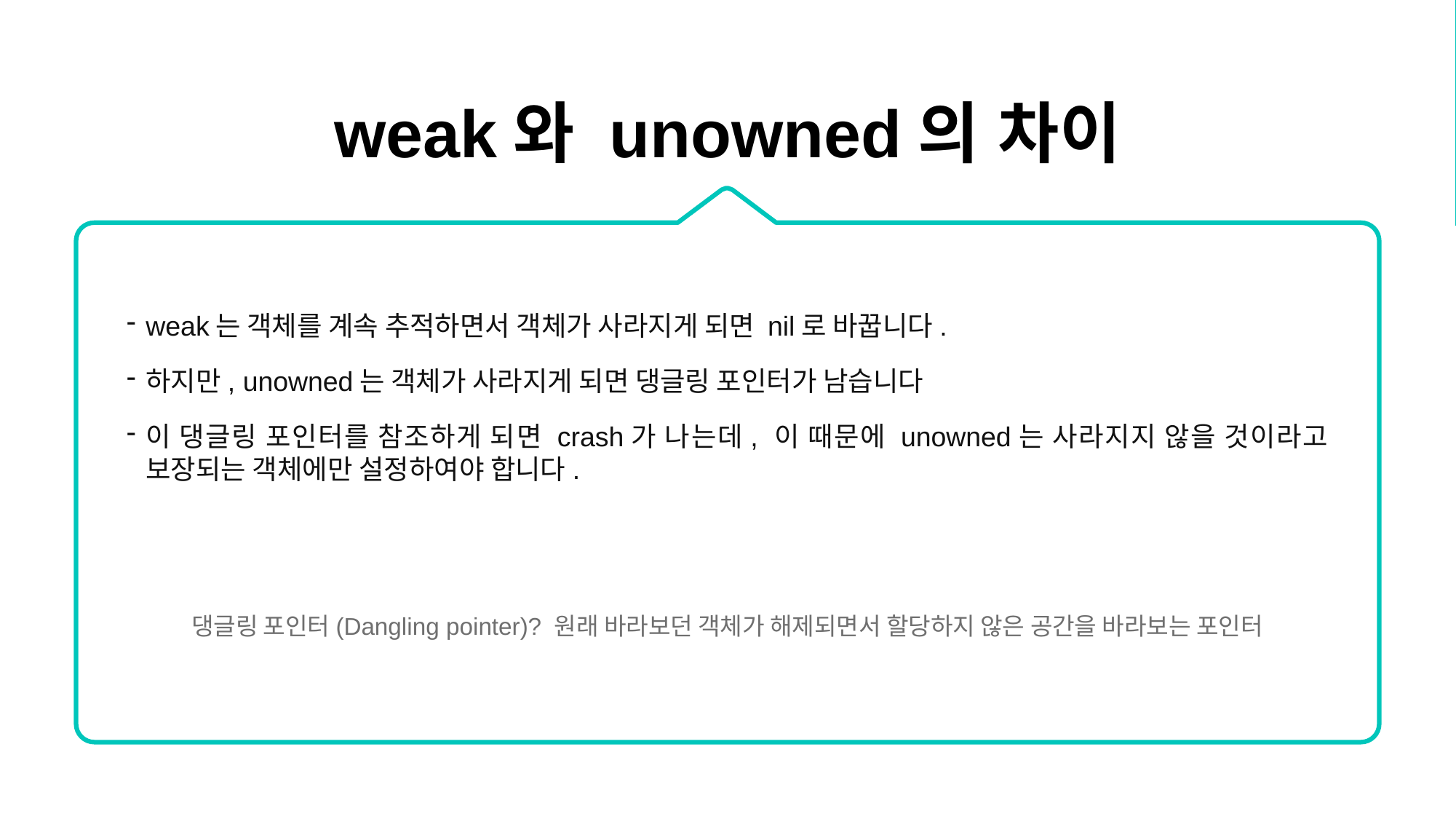

weak와 unowned의 차이

weak는 객체를 계속 추적하면서 객체가 사라지게 되면 nil로 바꿉니다.
하지만, unowned는 객체가 사라지게 되면 댕글링 포인터가 남습니다
이 댕글링 포인터를 참조하게 되면 crash가 나는데, 이 때문에 unowned는 사라지지 않을 것이라고 보장되는 객체에만 설정하여야 합니다.
댕글링 포인터(Dangling pointer)? 원래 바라보던 객체가 해제되면서 할당하지 않은 공간을 바라보는 포인터